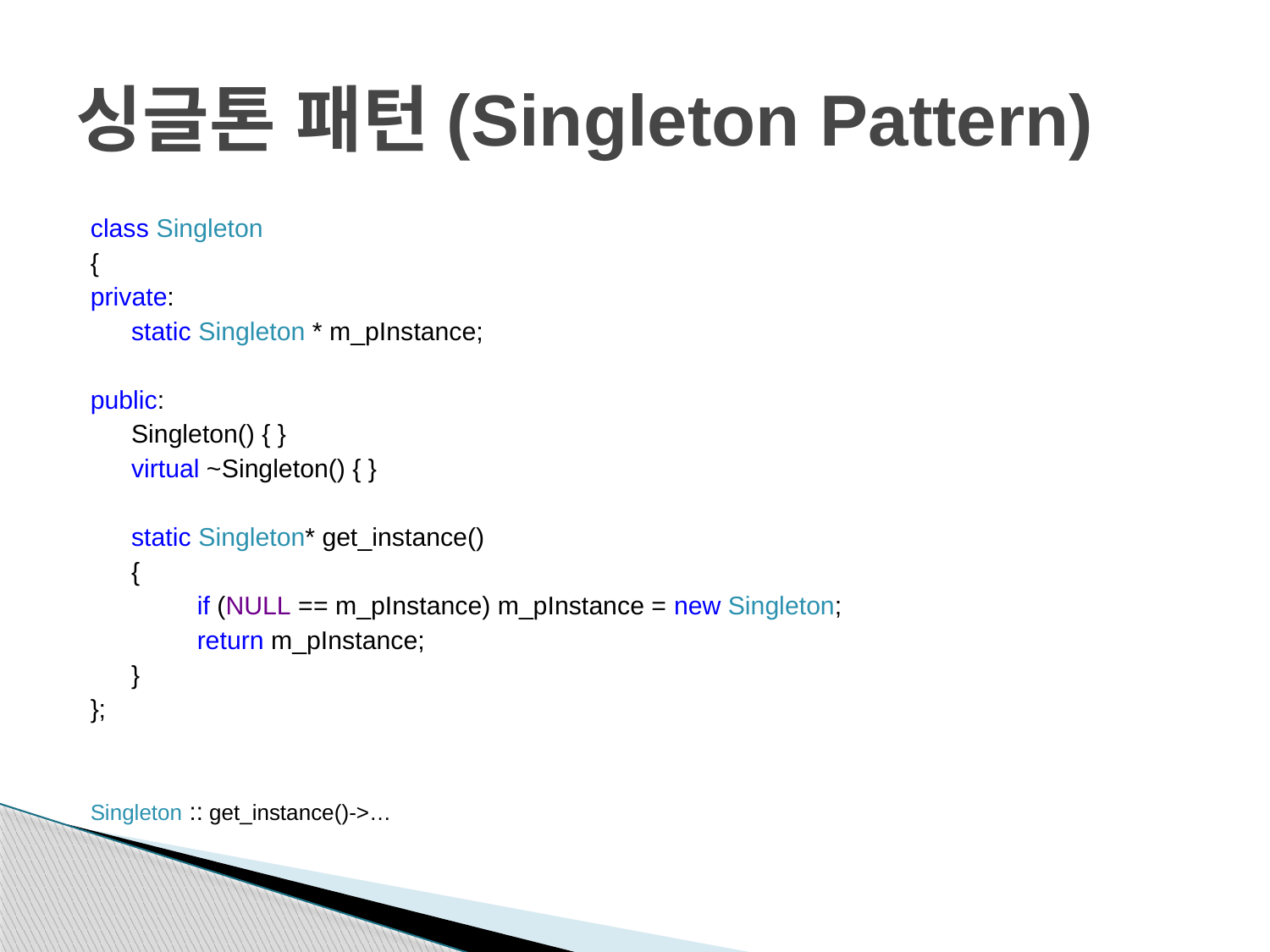

# 싱글톤 패턴(Singleton Pattern)
class Singleton
{
private:
	 static Singleton * m_pInstance;

public:
	 Singleton() { }
	 virtual ~Singleton() { }

	 static Singleton* get_instance()
	 {
	 	 if (NULL == m_pInstance) m_pInstance = new Singleton;
	 	 return m_pInstance;
	 }
};

Singleton :: get_instance()->…